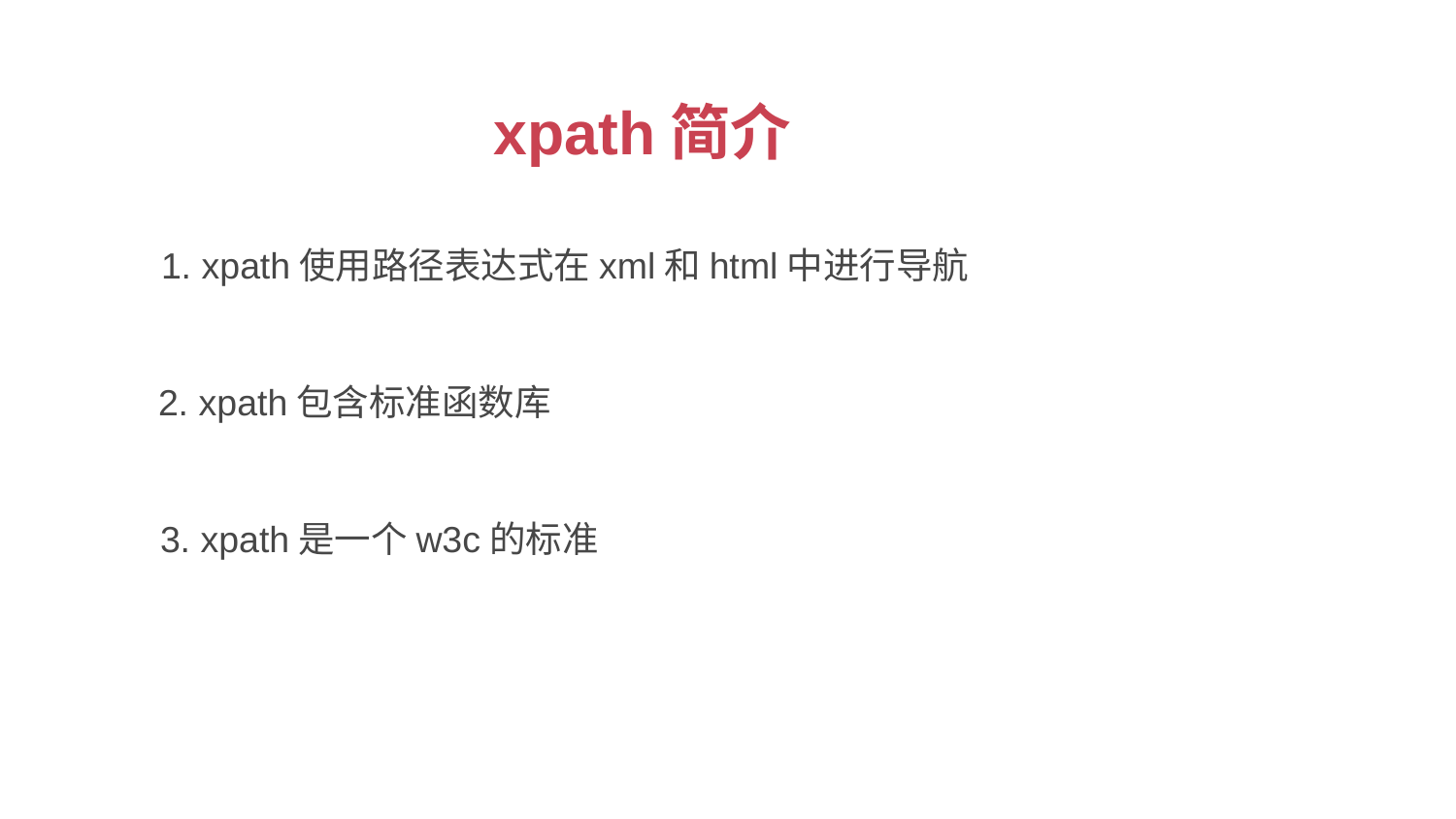

xpath简介
1. xpath使用路径表达式在xml和html中进行导航
2. xpath包含标准函数库
3. xpath是一个w3c的标准